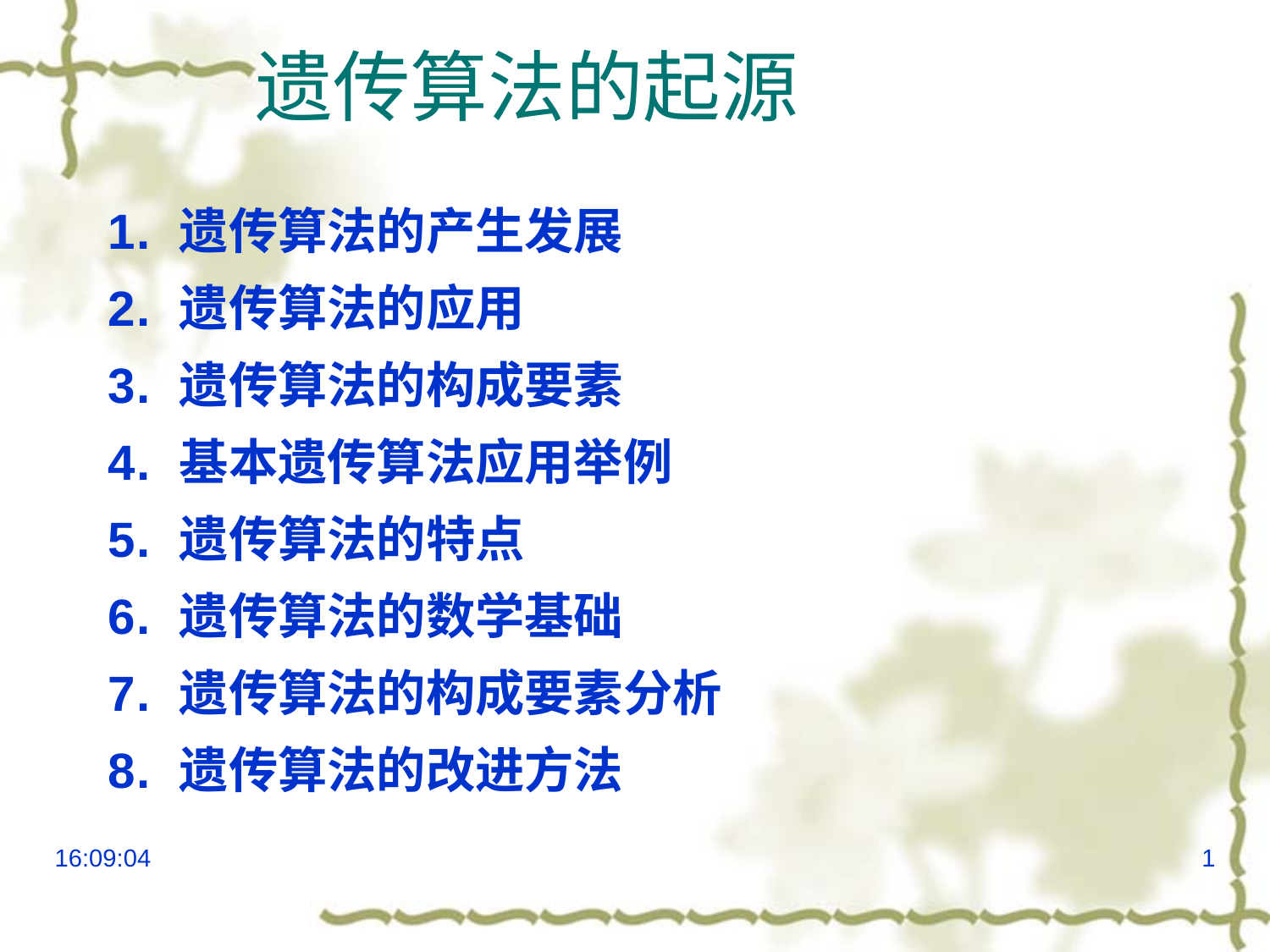

遗传算法的起源
遗传算法的产生发展
遗传算法的应用
遗传算法的构成要素
基本遗传算法应用举例
遗传算法的特点
遗传算法的数学基础
遗传算法的构成要素分析
遗传算法的改进方法
16:09:04
1